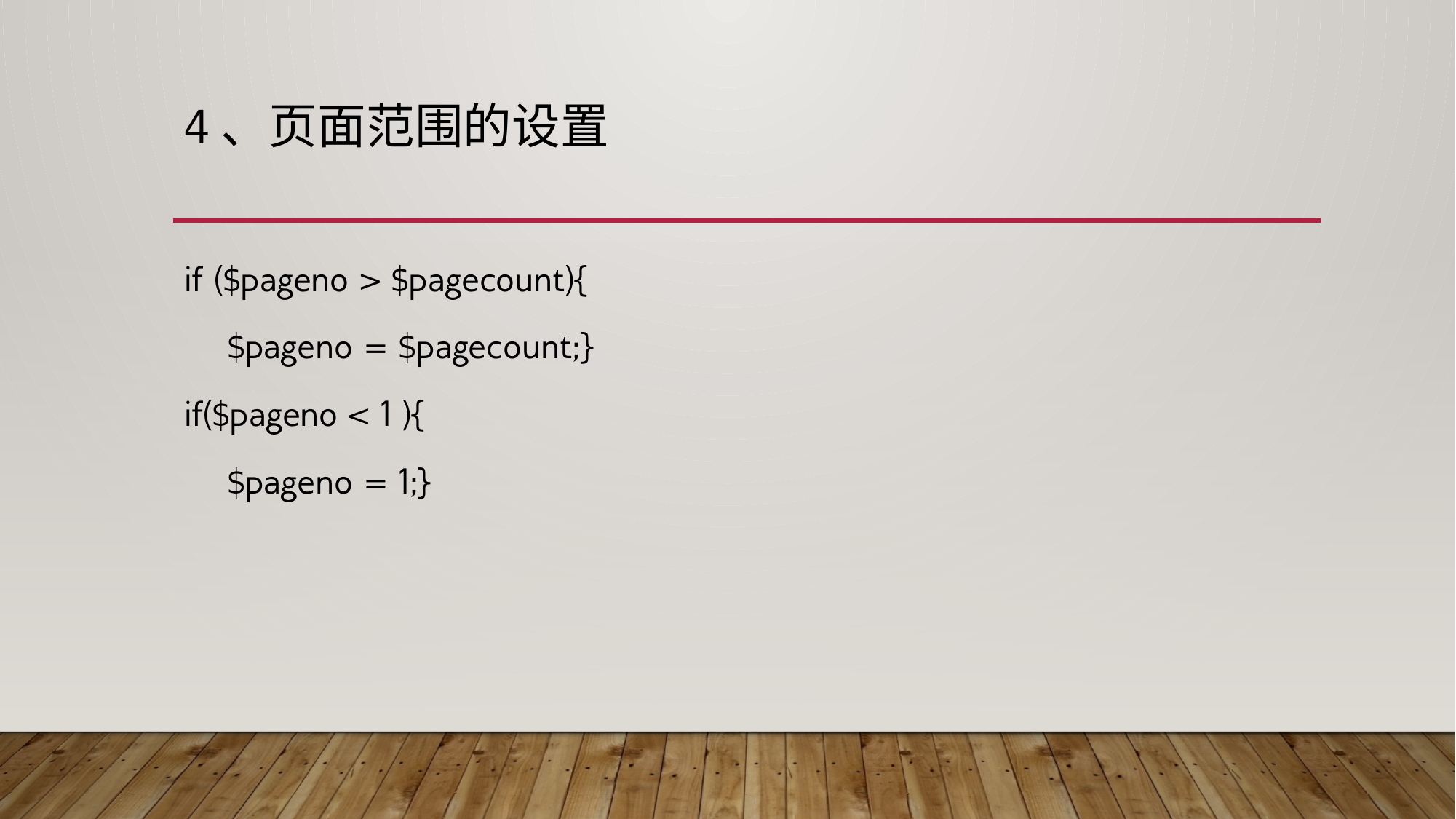

# 4、页面范围的设置
if ($pageno > $pagecount){
    $pageno = $pagecount;}
if($pageno < 1 ){
    $pageno = 1;}